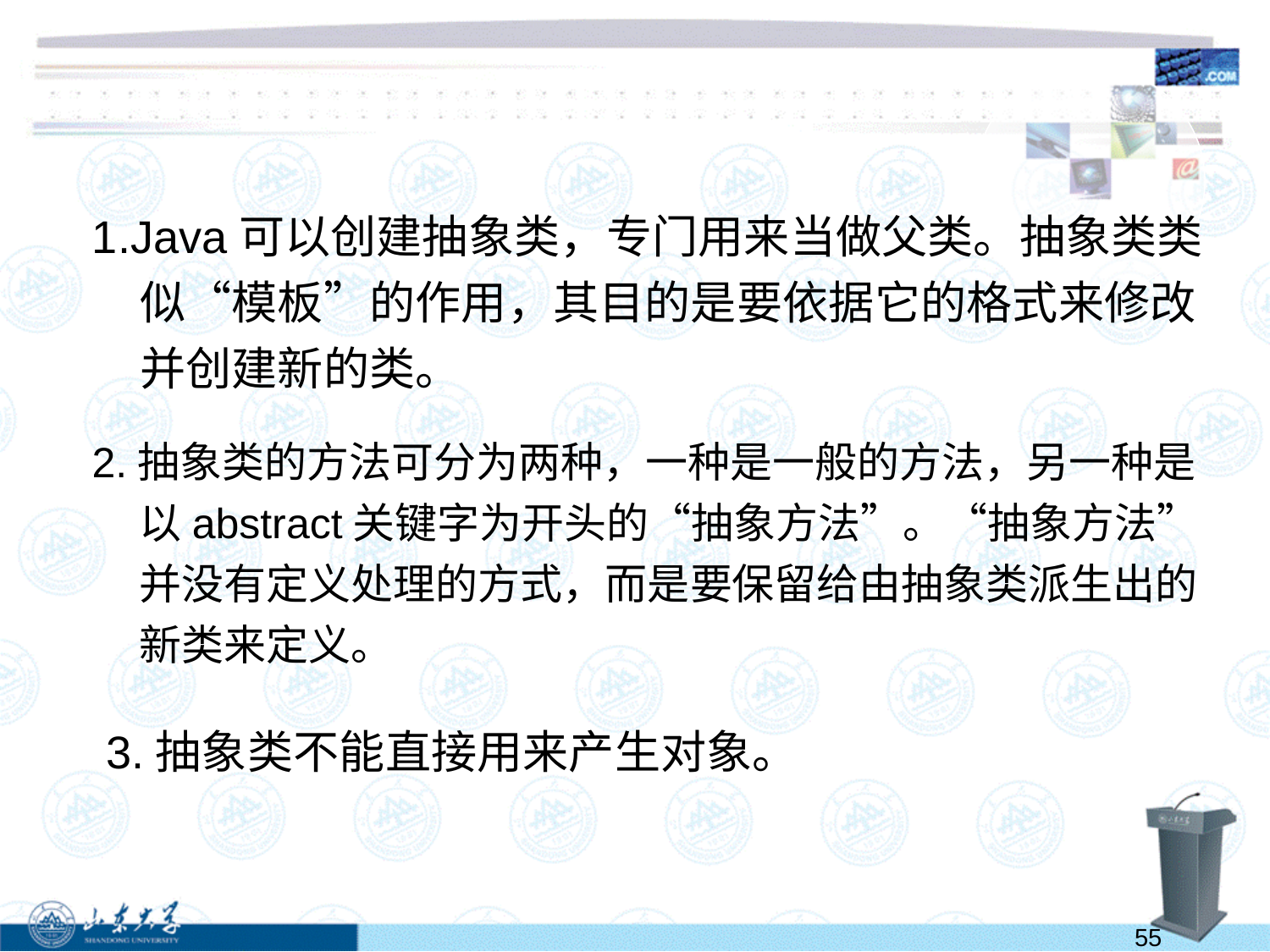

1.Java可以创建抽象类，专门用来当做父类。抽象类类似“模板”的作用，其目的是要依据它的格式来修改并创建新的类。
2.抽象类的方法可分为两种，一种是一般的方法，另一种是以abstract关键字为开头的“抽象方法”。“抽象方法”并没有定义处理的方式，而是要保留给由抽象类派生出的新类来定义。
3.抽象类不能直接用来产生对象。
55